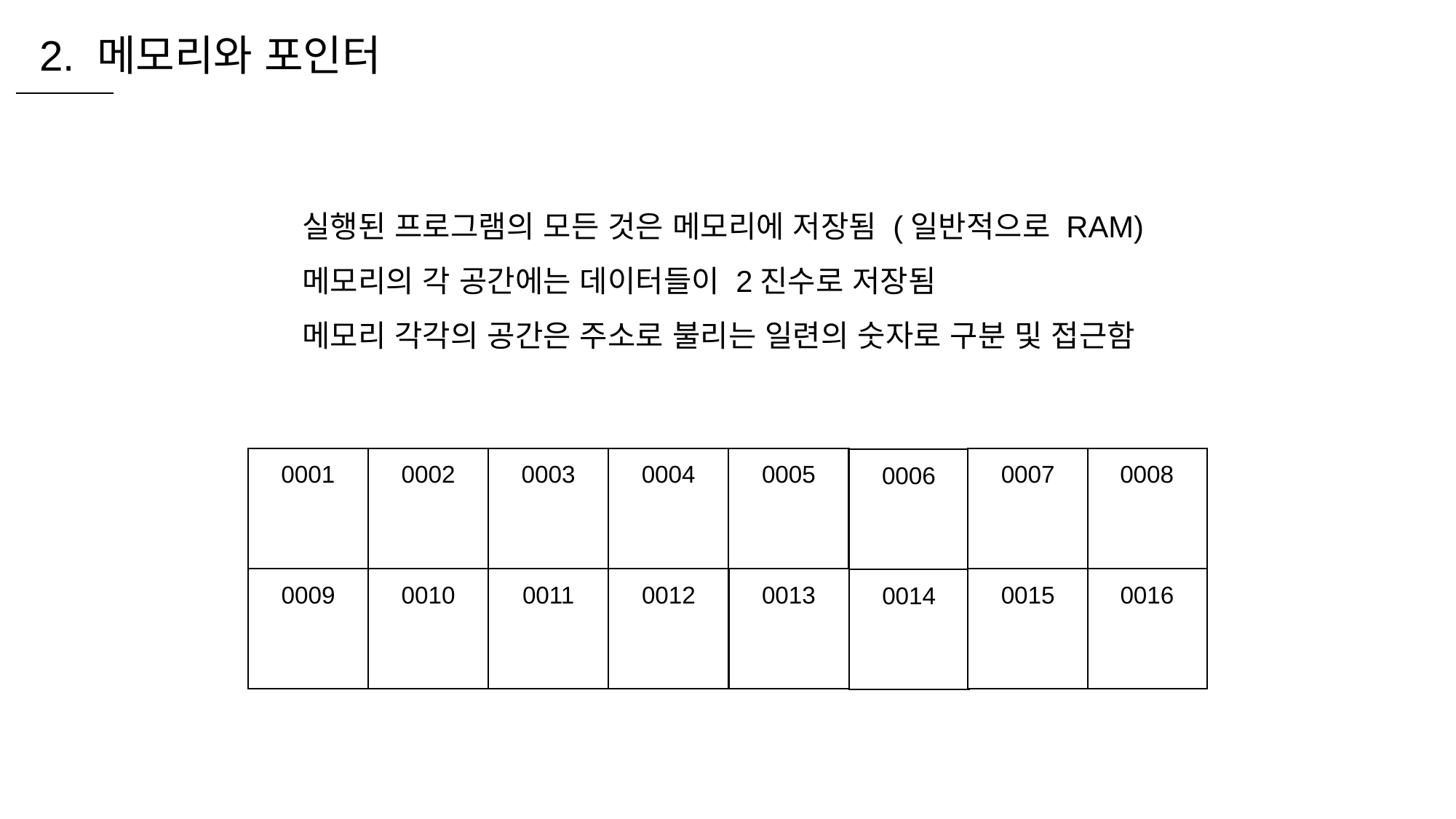

2. 메모리와 포인터
실행된 프로그램의 모든 것은 메모리에 저장됨 (일반적으로 RAM)
메모리의 각 공간에는 데이터들이 2진수로 저장됨
메모리 각각의 공간은 주소로 불리는 일련의 숫자로 구분 및 접근함
0001

0002

0003

0004

0005

0007

0008

0006

0009

0010

0011

0012

0013

0015

0016

0014